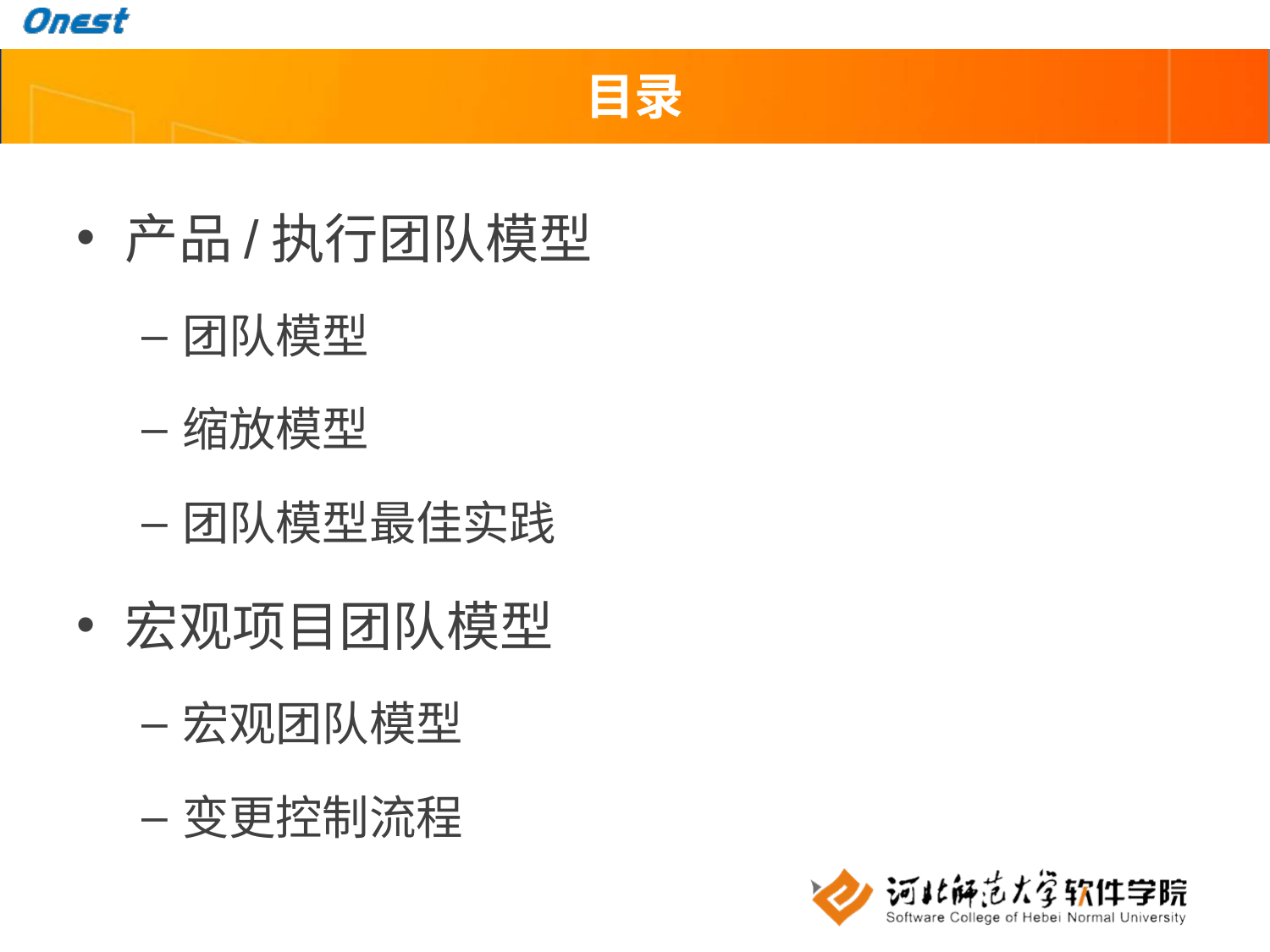

# 目录
产品/执行团队模型
团队模型
缩放模型
团队模型最佳实践
宏观项目团队模型
宏观团队模型
变更控制流程